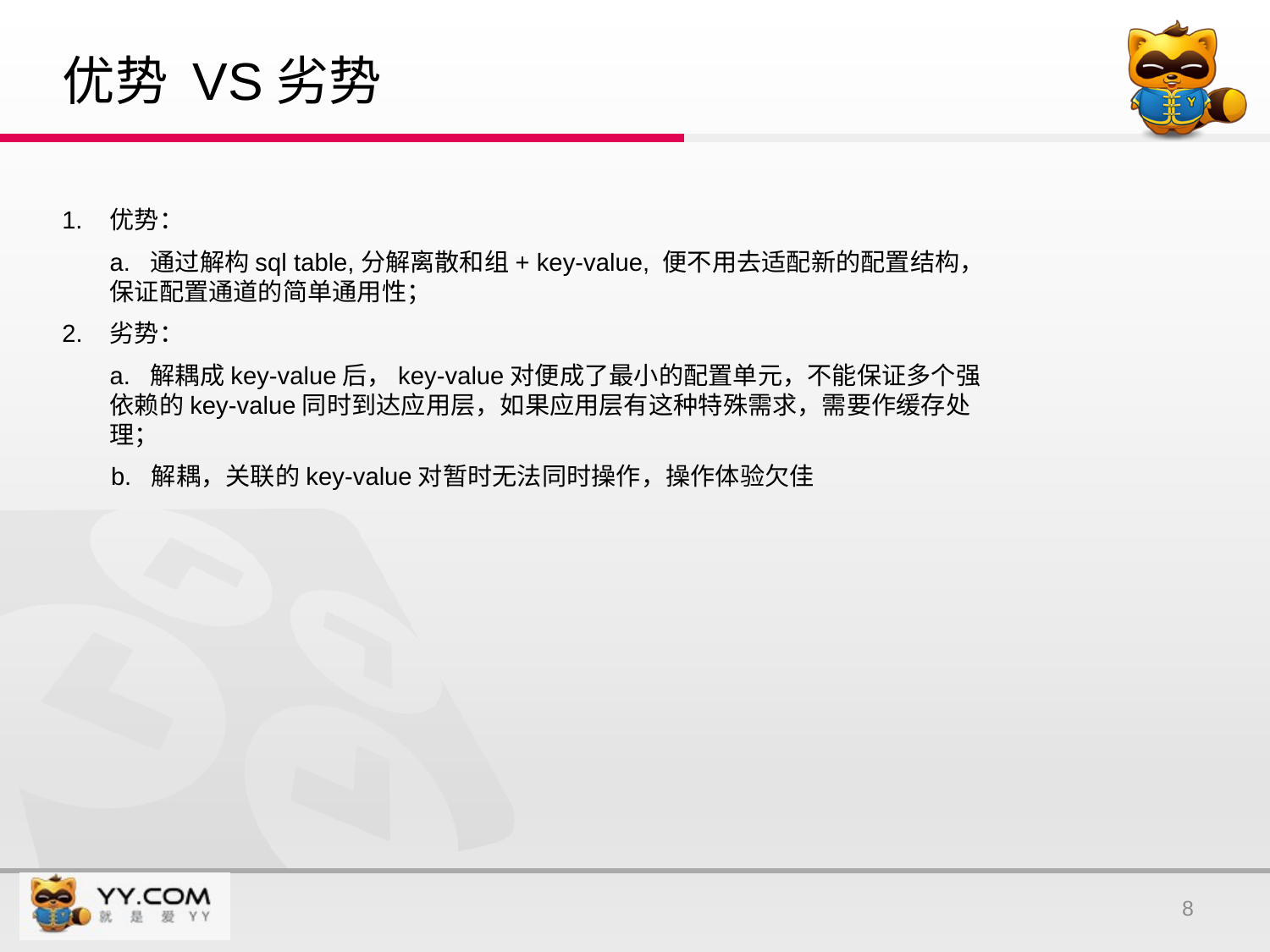

# 优势 VS劣势
优势：
	a.  通过解构sql table,分解离散和组+ key-value, 便不用去适配新的配置结构，保证配置通道的简单通用性；
2.   劣势：
	a.  解耦成key-value后，key-value对便成了最小的配置单元，不能保证多个强依赖的key-value同时到达应用层，如果应用层有这种特殊需求，需要作缓存处理；
       b.  解耦，关联的key-value对暂时无法同时操作，操作体验欠佳
8